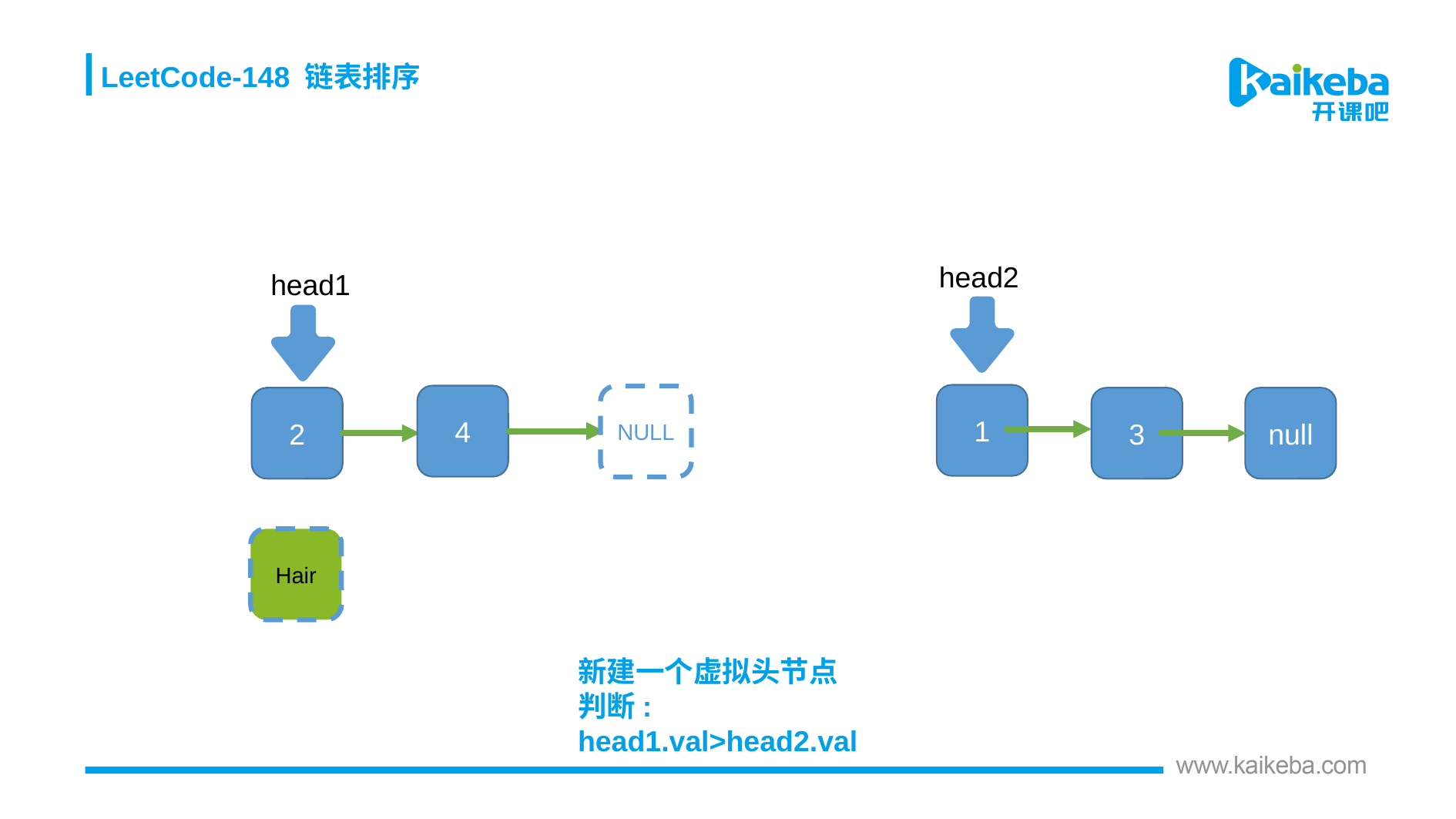

LeetCode-148 链表排序
head2

head1

1
4
NULL
2
3
null
Hair
新建一个虚拟头节点
判断:
head1.val>head2.val